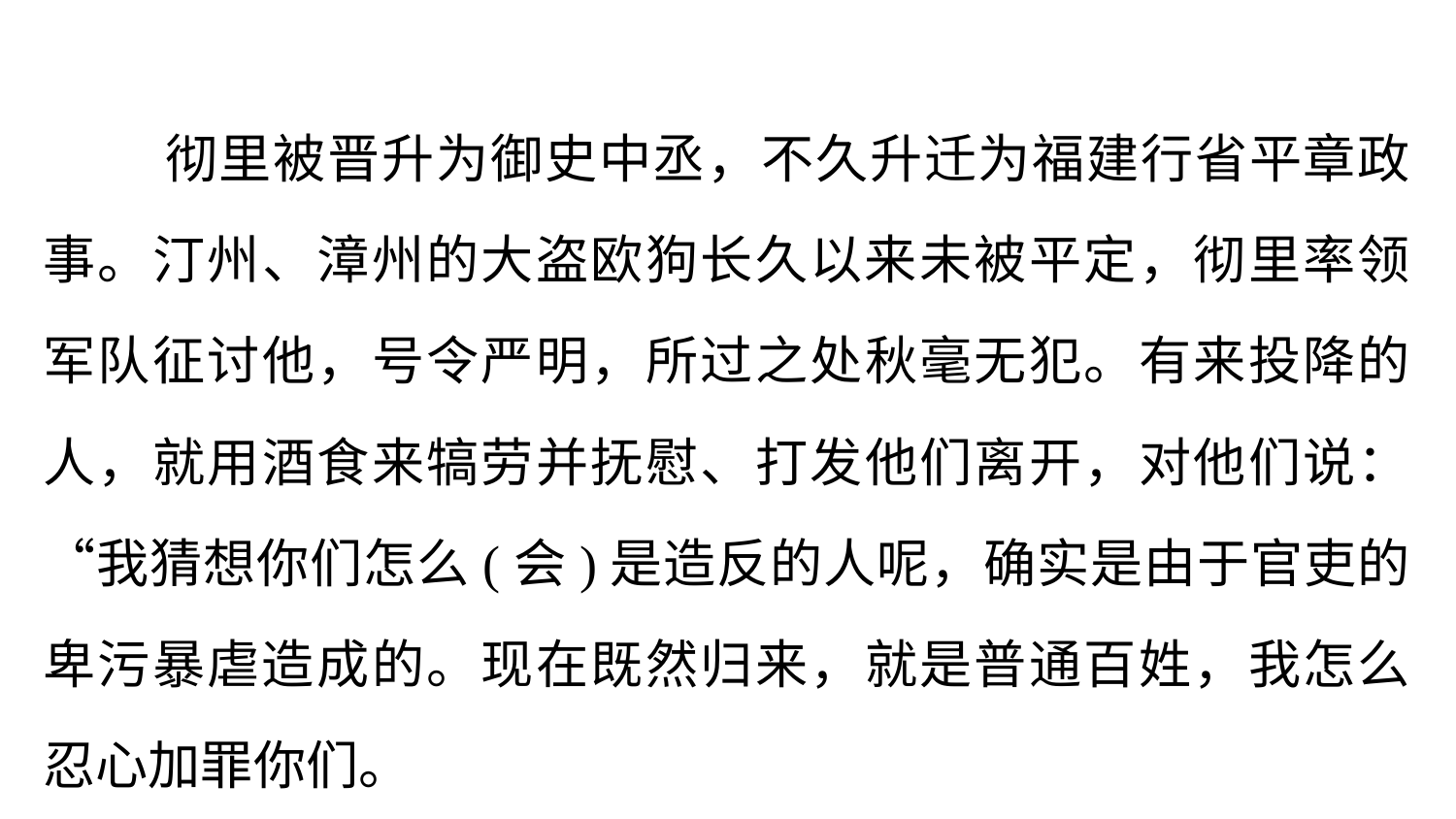

彻里被晋升为御史中丞，不久升迁为福建行省平章政事。汀州、漳州的大盗欧狗长久以来未被平定，彻里率领军队征讨他，号令严明，所过之处秋毫无犯。有来投降的人，就用酒食来犒劳并抚慰、打发他们离开，对他们说：“我猜想你们怎么(会)是造反的人呢，确实是由于官吏的卑污暴虐造成的。现在既然归来，就是普通百姓，我怎么忍心加罪你们。